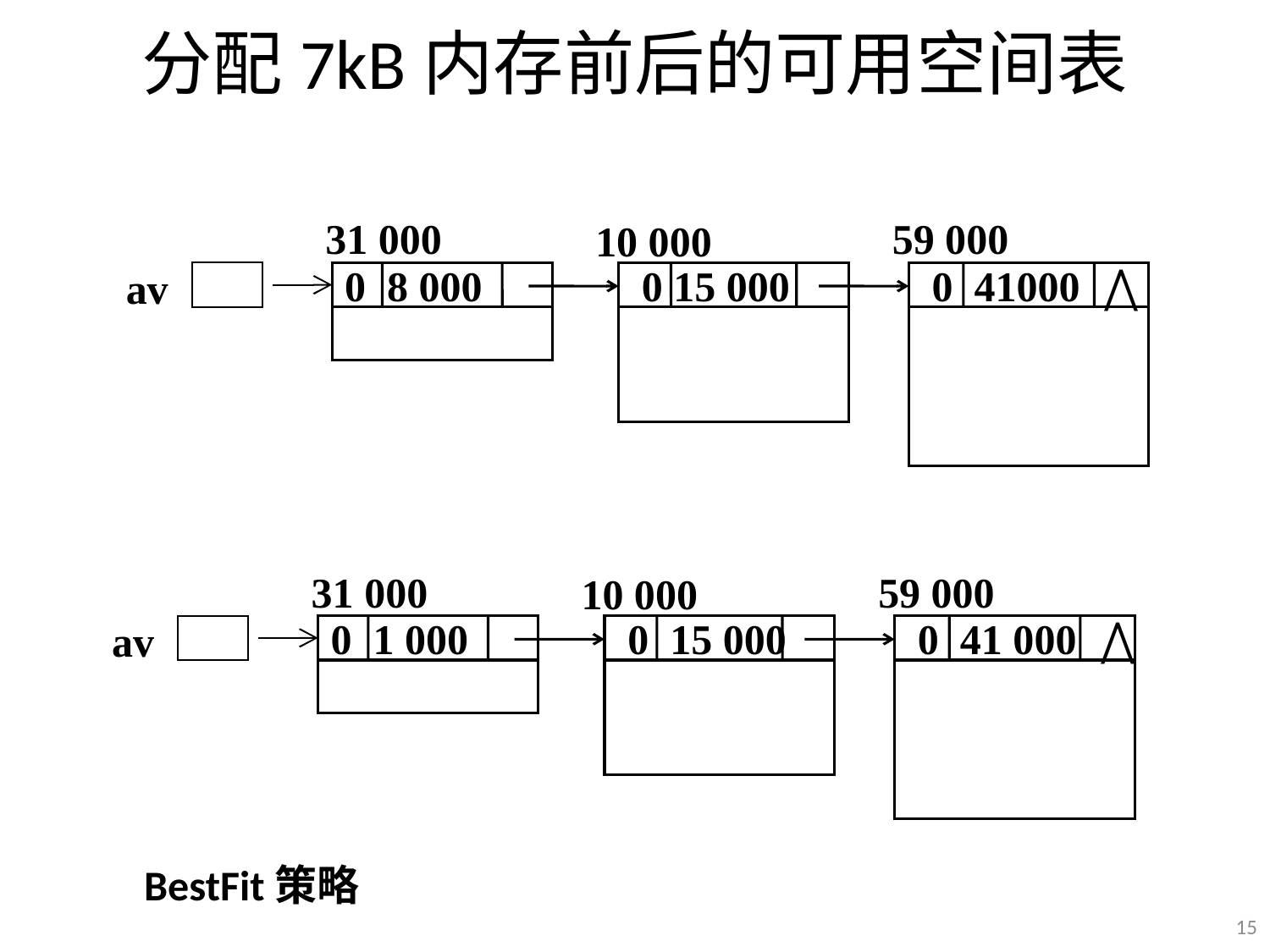

# 分配7kB内存前后的可用空间表
31 000
59 000
10 000
0  8 000

 0 15 000

 0  41000  ⋀

av

31 000
59 000
10 000
0  1 000

 0  15 000

 0  41 000  ⋀

av

BestFit策略
15